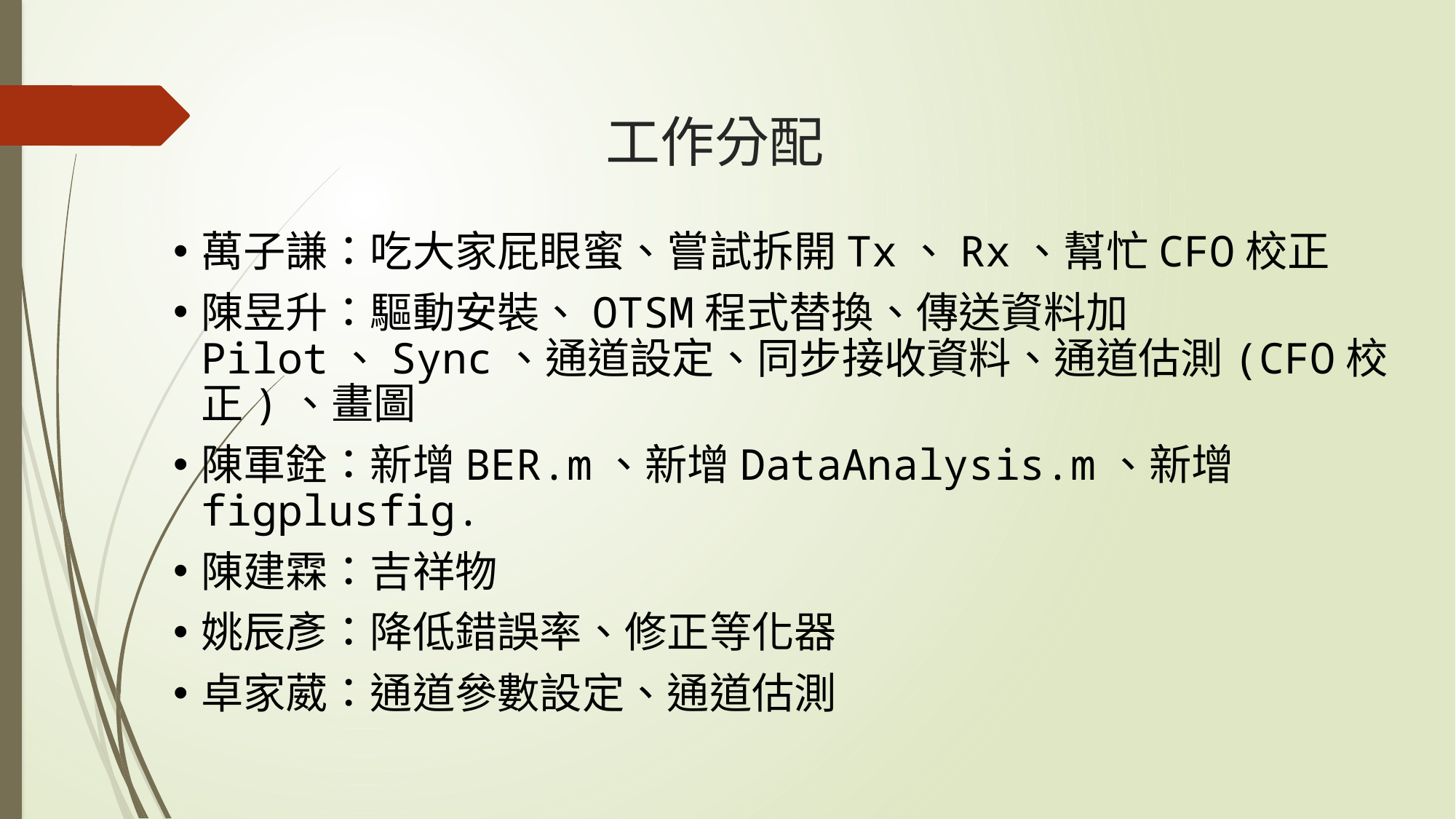

# 工作分配
萬子謙：吃大家屁眼蜜、嘗試拆開Tx、Rx、幫忙CFO校正
陳昱升：驅動安裝、OTSM程式替換、傳送資料加Pilot、Sync、通道設定、同步接收資料、通道估測(CFO校正)、畫圖
陳軍銓：新增BER.m、新增DataAnalysis.m、新增figplusfig.
陳建霖：吉祥物
姚辰彥：降低錯誤率、修正等化器
卓家葳：通道參數設定、通道估測